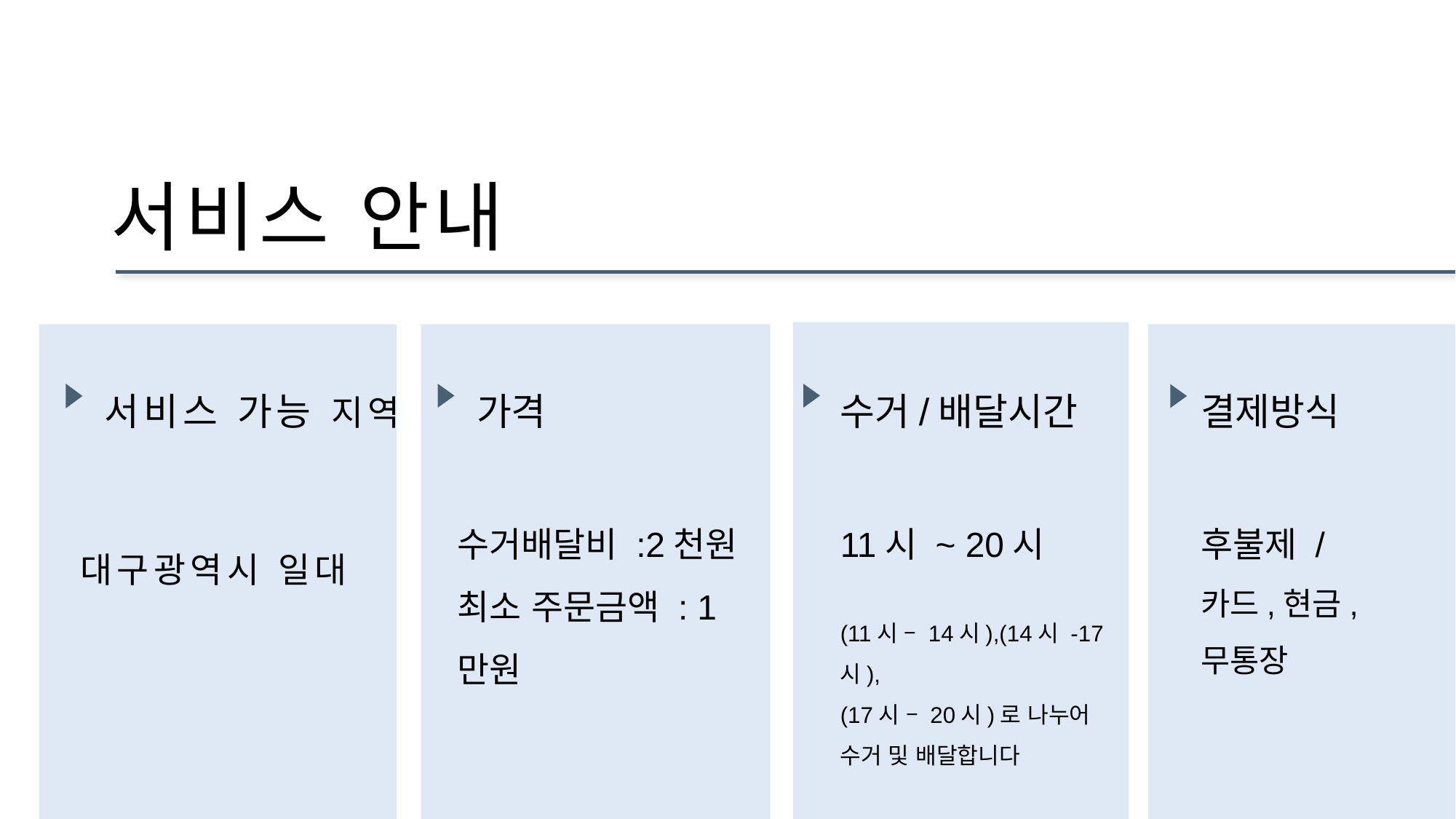

# 서비스 안내

 서비스 가능 지역

대구광역시 일대

 가격

수거배달비 :2천원
최소 주문금액 : 1만원

수거/배달시간

11시 ~ 20시

(11시 – 14시),(14시 -17시),
(17시 – 20시)로 나누어 수거 및 배달합니다

결제방식

후불제 /
카드,현금,무통장